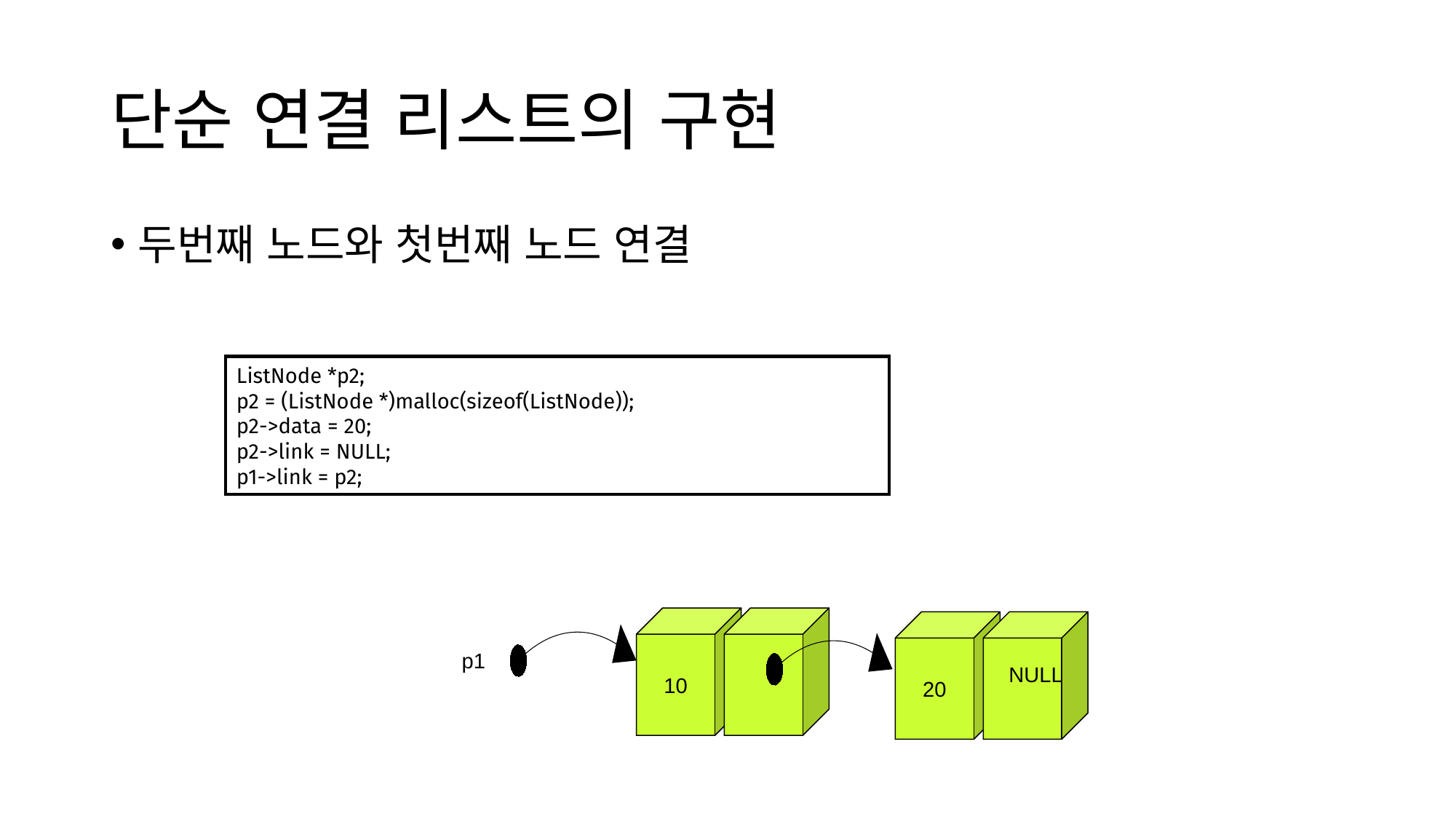

# 단순 연결 리스트의 구현
두번째 노드와 첫번째 노드 연결
ListNode *p2;
p2 = (ListNode *)malloc(sizeof(ListNode));
p2->data = 20;
p2->link = NULL;
p1->link = p2;
p1
10

20

NULL